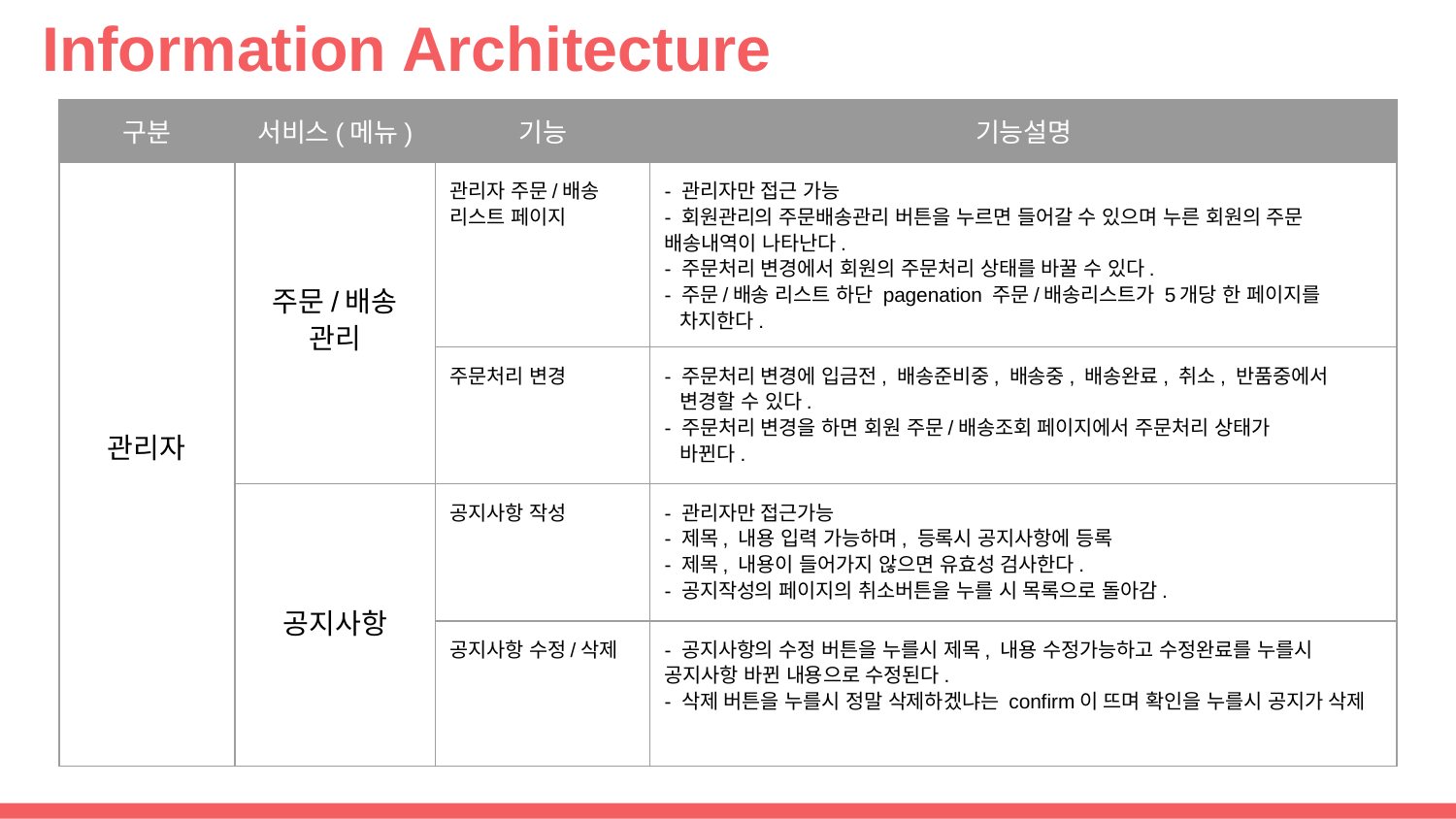

# Information Architecture
| 구분 | 서비스(메뉴) | 기능 | 기능설명 |
| --- | --- | --- | --- |
| 관리자 | 주문/배송 관리 | 관리자 주문/배송 리스트 페이지 | - 관리자만 접근 가능 - 회원관리의 주문배송관리 버튼을 누르면 들어갈 수 있으며 누른 회원의 주문 배송내역이 나타난다. - 주문처리 변경에서 회원의 주문처리 상태를 바꿀 수 있다. - 주문/배송 리스트 하단 pagenation 주문/배송리스트가 5개당 한 페이지를 차지한다. |
|  |  | 주문처리 변경 | - 주문처리 변경에 입금전, 배송준비중, 배송중, 배송완료, 취소, 반품중에서 변경할 수 있다. - 주문처리 변경을 하면 회원 주문/배송조회 페이지에서 주문처리 상태가 바뀐다. |
|  | 공지사항 | 공지사항 작성 | - 관리자만 접근가능 - 제목, 내용 입력 가능하며, 등록시 공지사항에 등록 - 제목, 내용이 들어가지 않으면 유효성 검사한다. - 공지작성의 페이지의 취소버튼을 누를 시 목록으로 돌아감. |
|  |  | 공지사항 수정/삭제 | - 공지사항의 수정 버튼을 누를시 제목, 내용 수정가능하고 수정완료를 누를시 공지사항 바뀐 내용으로 수정된다. - 삭제 버튼을 누를시 정말 삭제하겠냐는 confirm이 뜨며 확인을 누를시 공지가 삭제 |